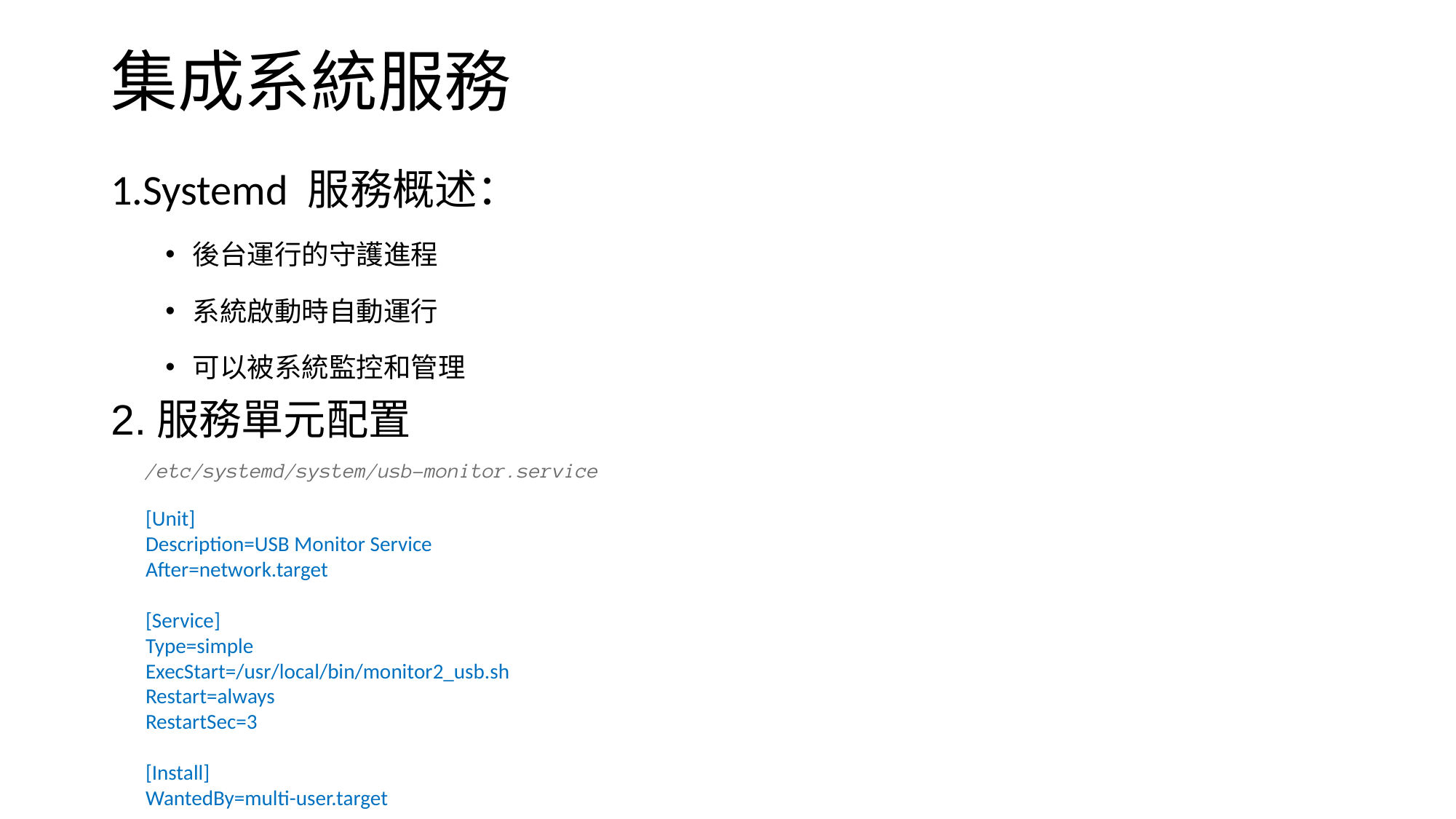

# 集成系統服務
1.Systemd 服務概述：
後台運行的守護進程
系統啟動時自動運行
可以被系統監控和管理
2.服務單元配置
   /etc/systemd/system/usb-monitor.service

[Unit]
Description=USB Monitor Service
After=network.target

[Service]
Type=simple
ExecStart=/usr/local/bin/monitor2_usb.sh
Restart=always
RestartSec=3

[Install]
WantedBy=multi-user.target